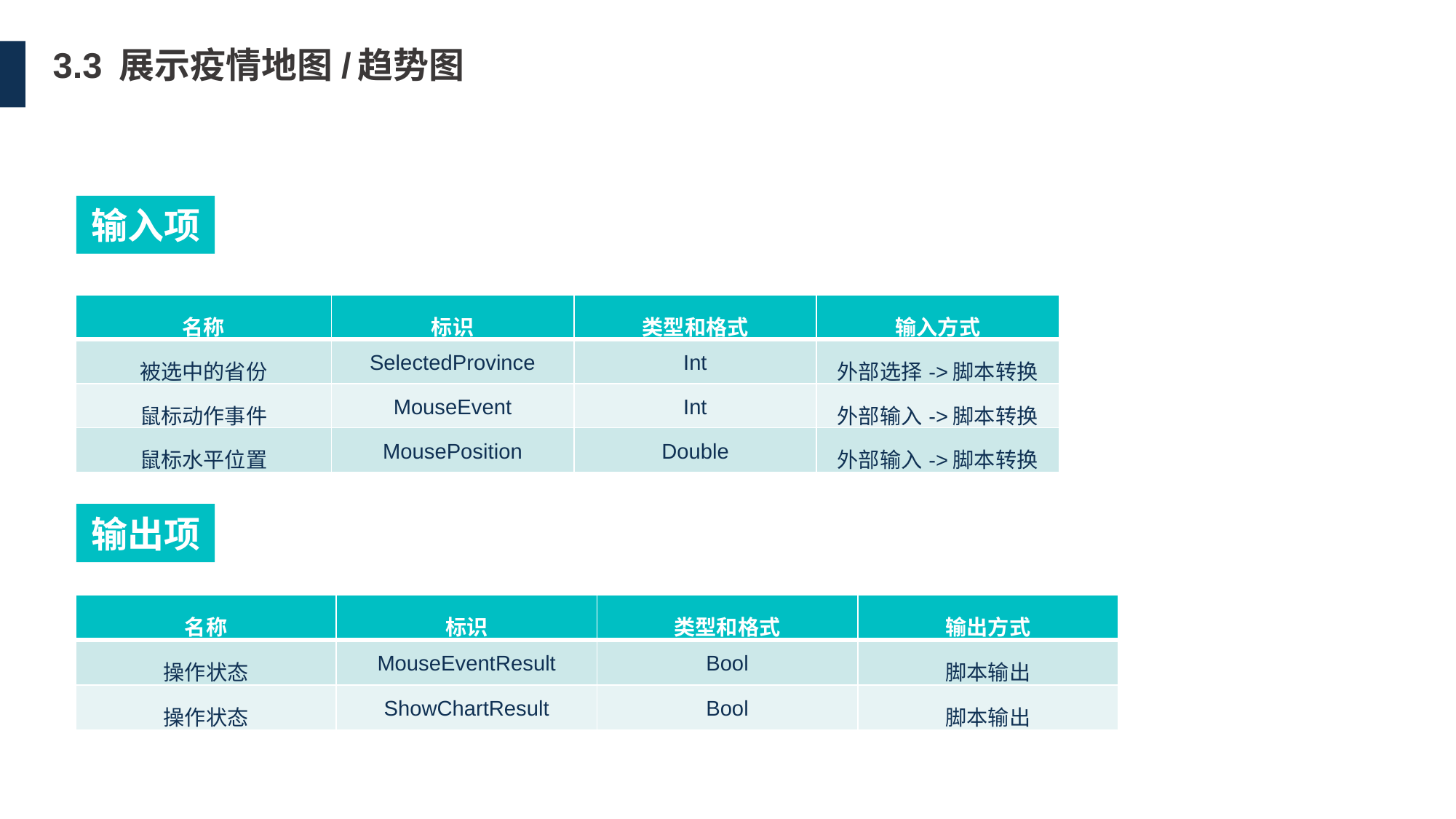

3.3 展示疫情地图/趋势图
输入项
| 名称 | 标识 | 类型和格式 | 输入方式 |
| --- | --- | --- | --- |
| 被选中的省份 | SelectedProvince | Int | 外部选择->脚本转换 |
| 鼠标动作事件 | MouseEvent | Int | 外部输入->脚本转换 |
| 鼠标水平位置 | MousePosition | Double | 外部输入->脚本转换 |
输出项
| 名称 | 标识 | 类型和格式 | 输出方式 |
| --- | --- | --- | --- |
| 操作状态 | MouseEventResult | Bool | 脚本输出 |
| 操作状态 | ShowChartResult | Bool | 脚本输出 |